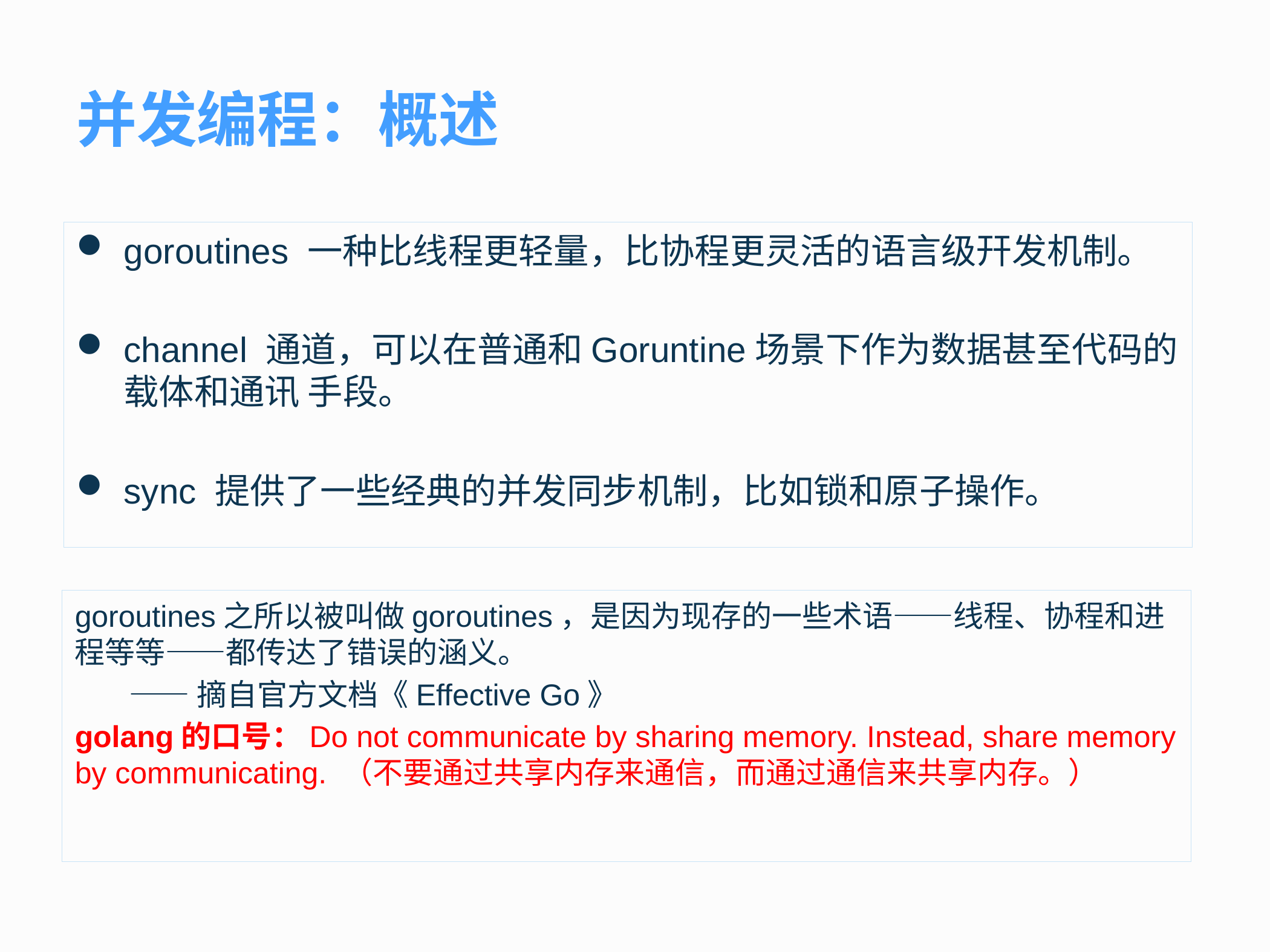

# 并发编程：概述
goroutines 一种比线程更轻量，比协程更灵活的语言级幵发机制。

channel 通道，可以在普通和Goruntine场景下作为数据甚至代码的载体和通讯 手段。

sync 提供了一些经典的并发同步机制，比如锁和原子操作。

goroutines之所以被叫做goroutines，是因为现存的一些术语——线程、协程和进程等等——都传达了错误的涵义。
        ——摘自官方文档《Effective Go》
golang的口号：Do not communicate by sharing memory. Instead, share memory by communicating. （不要通过共享内存来通信，而通过通信来共享内存。）